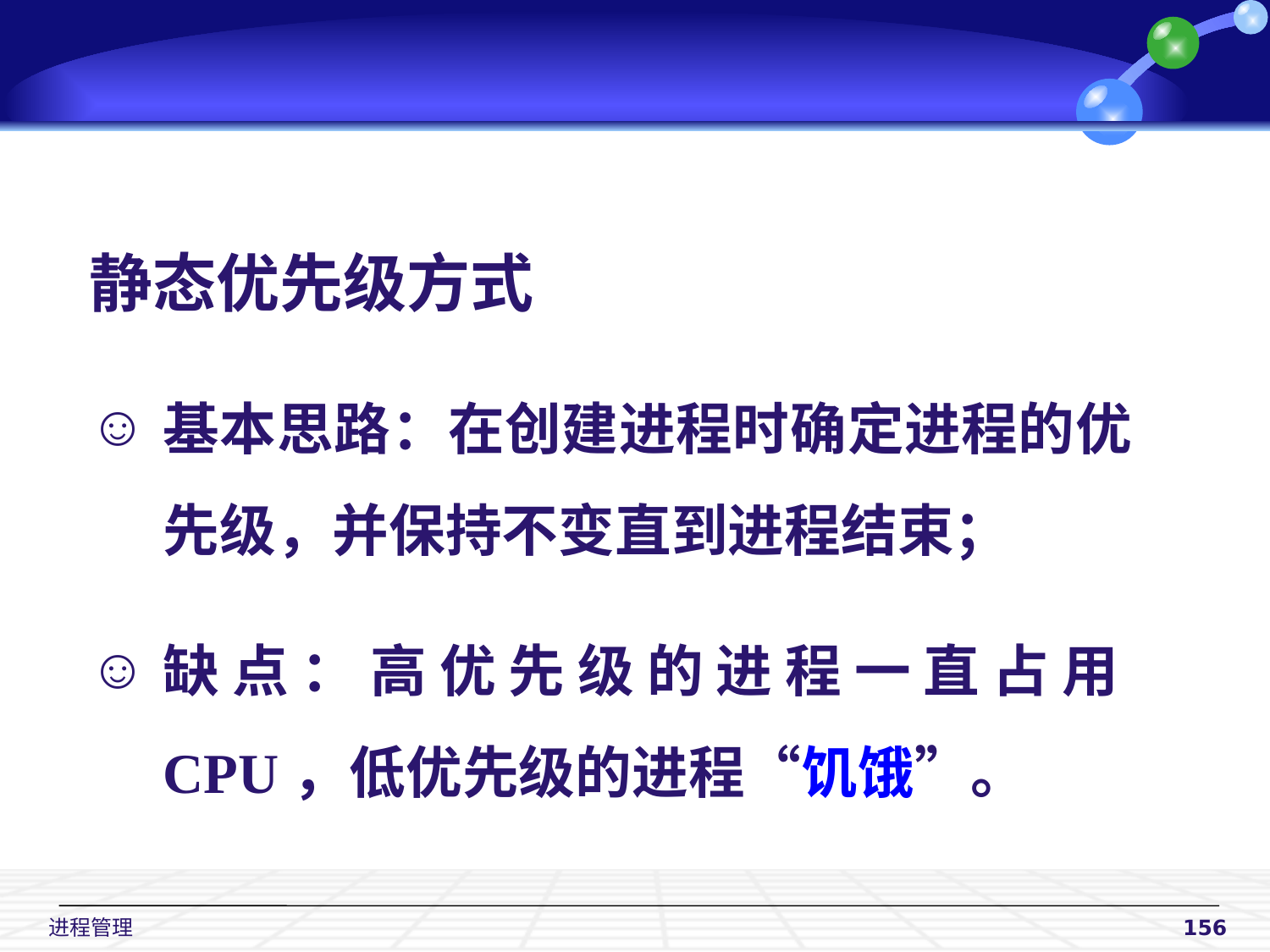

静态优先级方式
基本思路：在创建进程时确定进程的优先级，并保持不变直到进程结束；
缺点：高优先级的进程一直占用CPU，低优先级的进程“饥饿”。
   进程管理
156